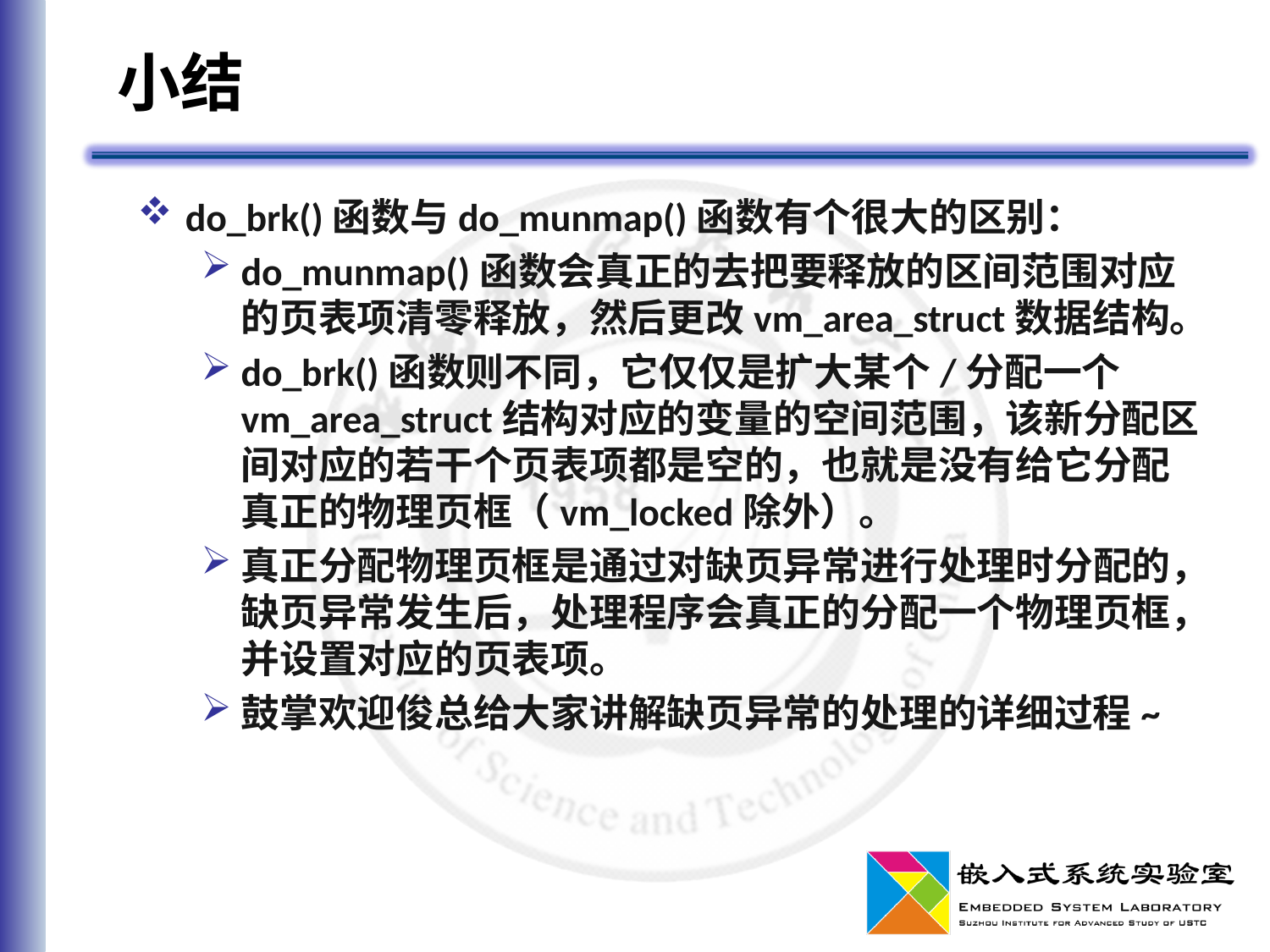

# 小结
do_brk()函数与do_munmap()函数有个很大的区别：
do_munmap()函数会真正的去把要释放的区间范围对应的页表项清零释放，然后更改vm_area_struct数据结构。
do_brk()函数则不同，它仅仅是扩大某个/分配一个vm_area_struct结构对应的变量的空间范围，该新分配区间对应的若干个页表项都是空的，也就是没有给它分配真正的物理页框（vm_locked除外）。
真正分配物理页框是通过对缺页异常进行处理时分配的，缺页异常发生后，处理程序会真正的分配一个物理页框，并设置对应的页表项。
鼓掌欢迎俊总给大家讲解缺页异常的处理的详细过程~